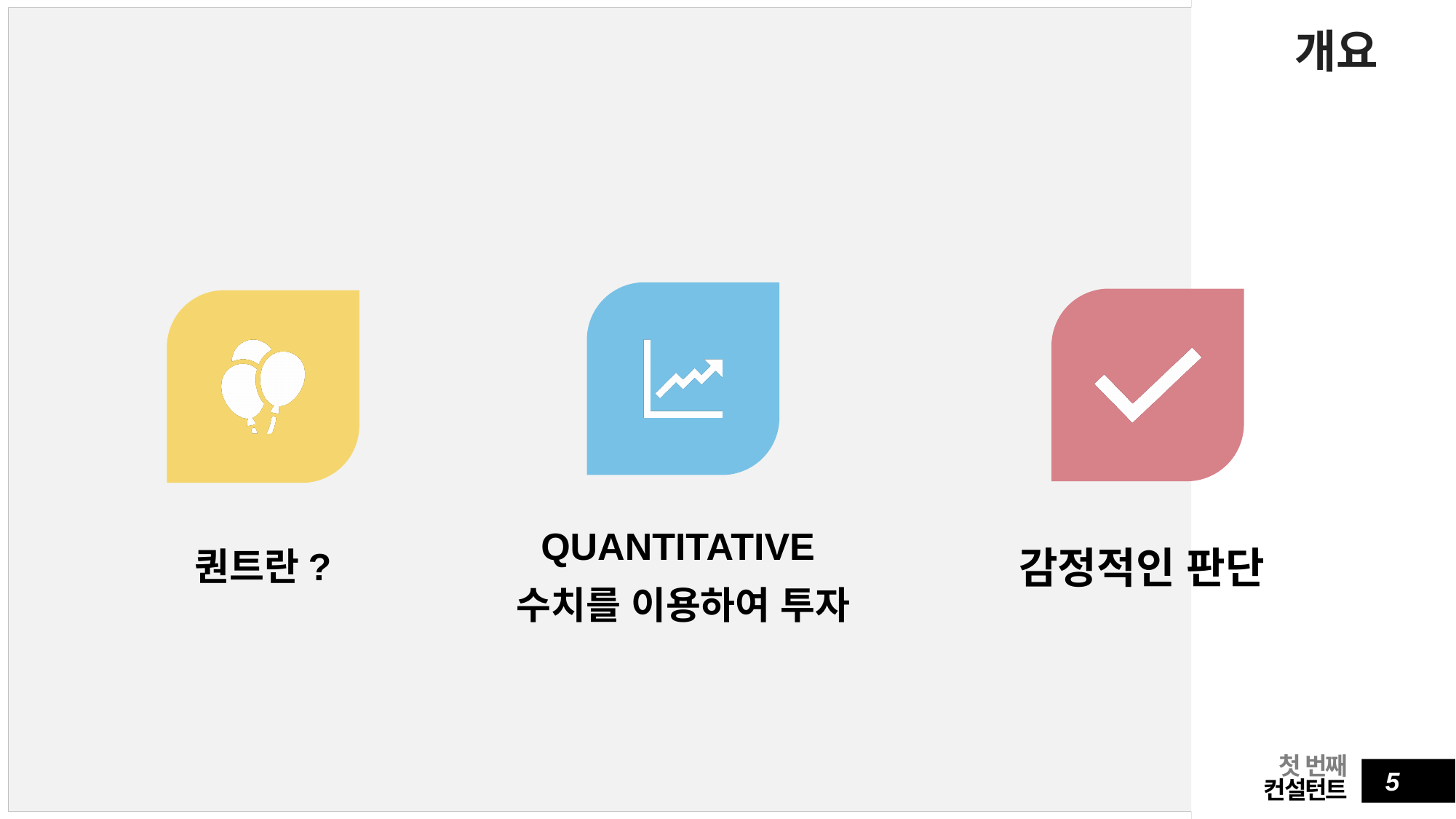

개요
퀀트란?
Quantitative
수치를 이용하여 투자
감정적인 판단
5